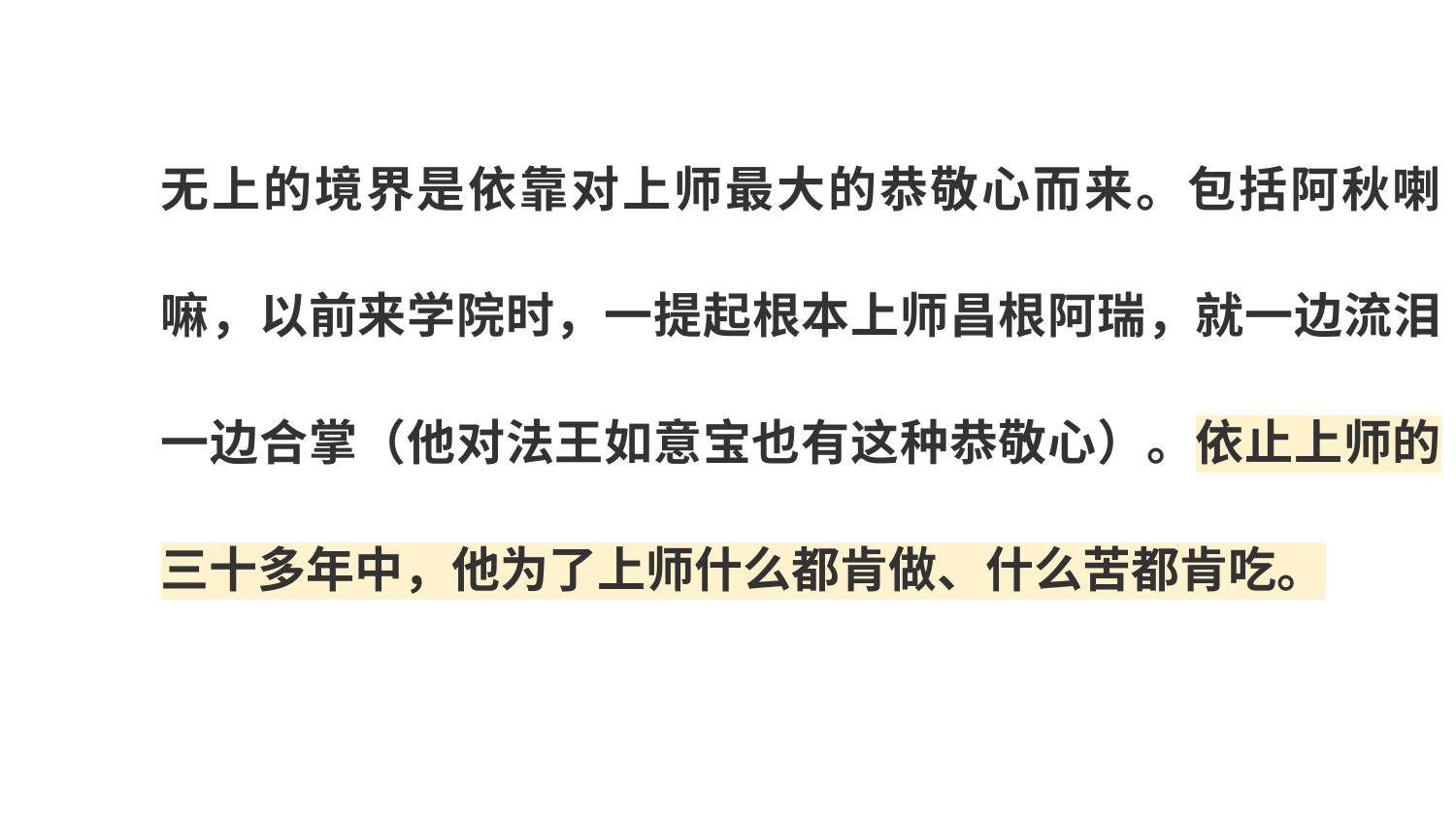

无上的境界是依靠对上师最大的恭敬心而来。包括阿秋喇嘛，以前来学院时，一提起根本上师昌根阿瑞，就一边流泪一边合掌（他对法王如意宝也有这种恭敬心）。依止上师的三十多年中，他为了上师什么都肯做、什么苦都肯吃。